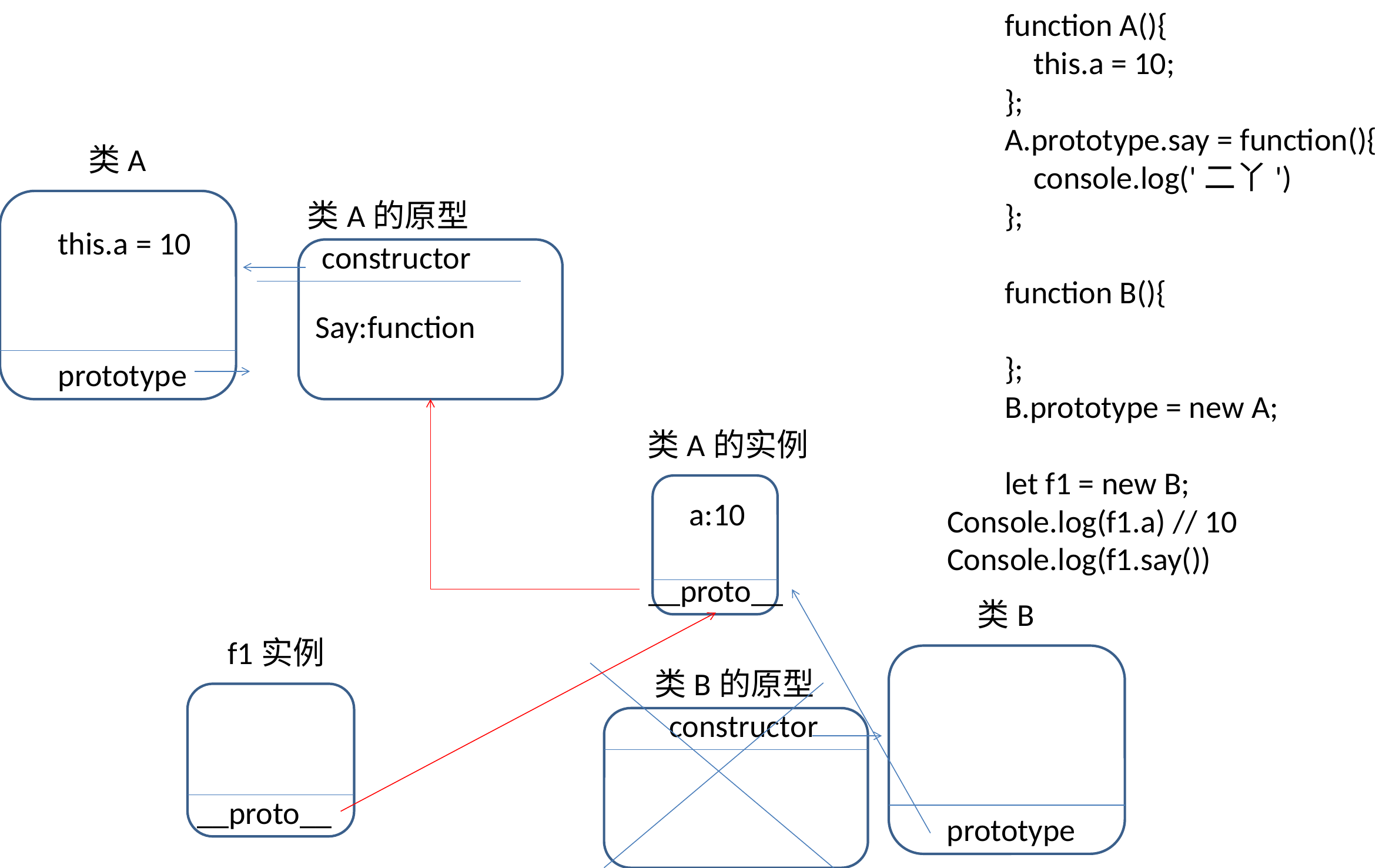

function A(){
            this.a = 10;
        };
        A.prototype.say = function(){
            console.log('二丫')
        };
        function B(){
        };
        B.prototype = new A;
        let f1 = new B;
Console.log(f1.a) // 10
Console.log(f1.say())

类A

类A的原型
this.a = 10
constructor

Say:function
prototype
类A的实例

a:10
__proto__
类B
f1实例

类B的原型

constructor

__proto__
prototype